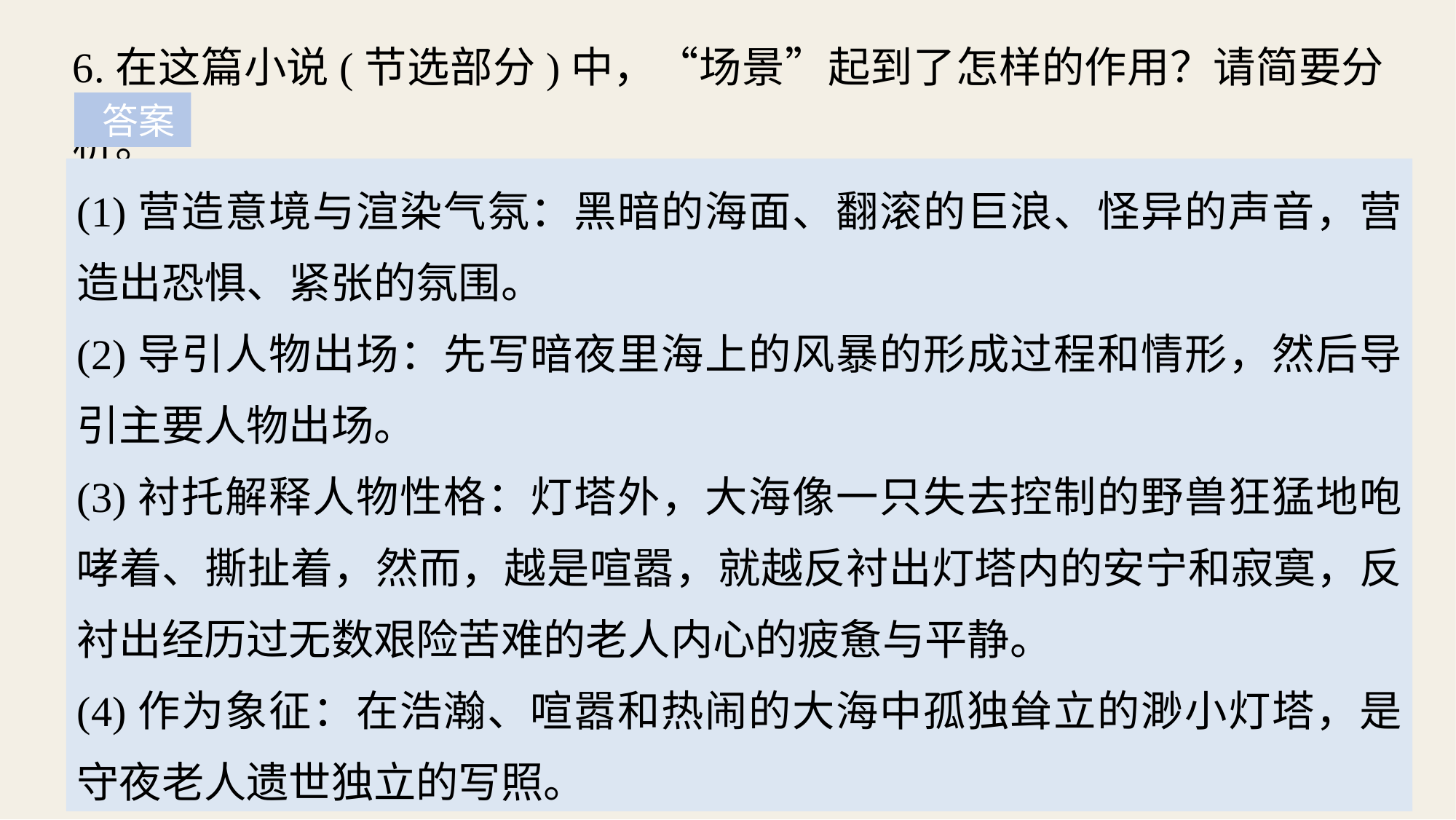

6.在这篇小说(节选部分)中，“场景”起到了怎样的作用？请简要分析。
 答案
(1)营造意境与渲染气氛：黑暗的海面、翻滚的巨浪、怪异的声音，营造出恐惧、紧张的氛围。
(2)导引人物出场：先写暗夜里海上的风暴的形成过程和情形，然后导引主要人物出场。
(3)衬托解释人物性格：灯塔外，大海像一只失去控制的野兽狂猛地咆哮着、撕扯着，然而，越是喧嚣，就越反衬出灯塔内的安宁和寂寞，反衬出经历过无数艰险苦难的老人内心的疲惫与平静。
(4)作为象征：在浩瀚、喧嚣和热闹的大海中孤独耸立的渺小灯塔，是守夜老人遗世独立的写照。